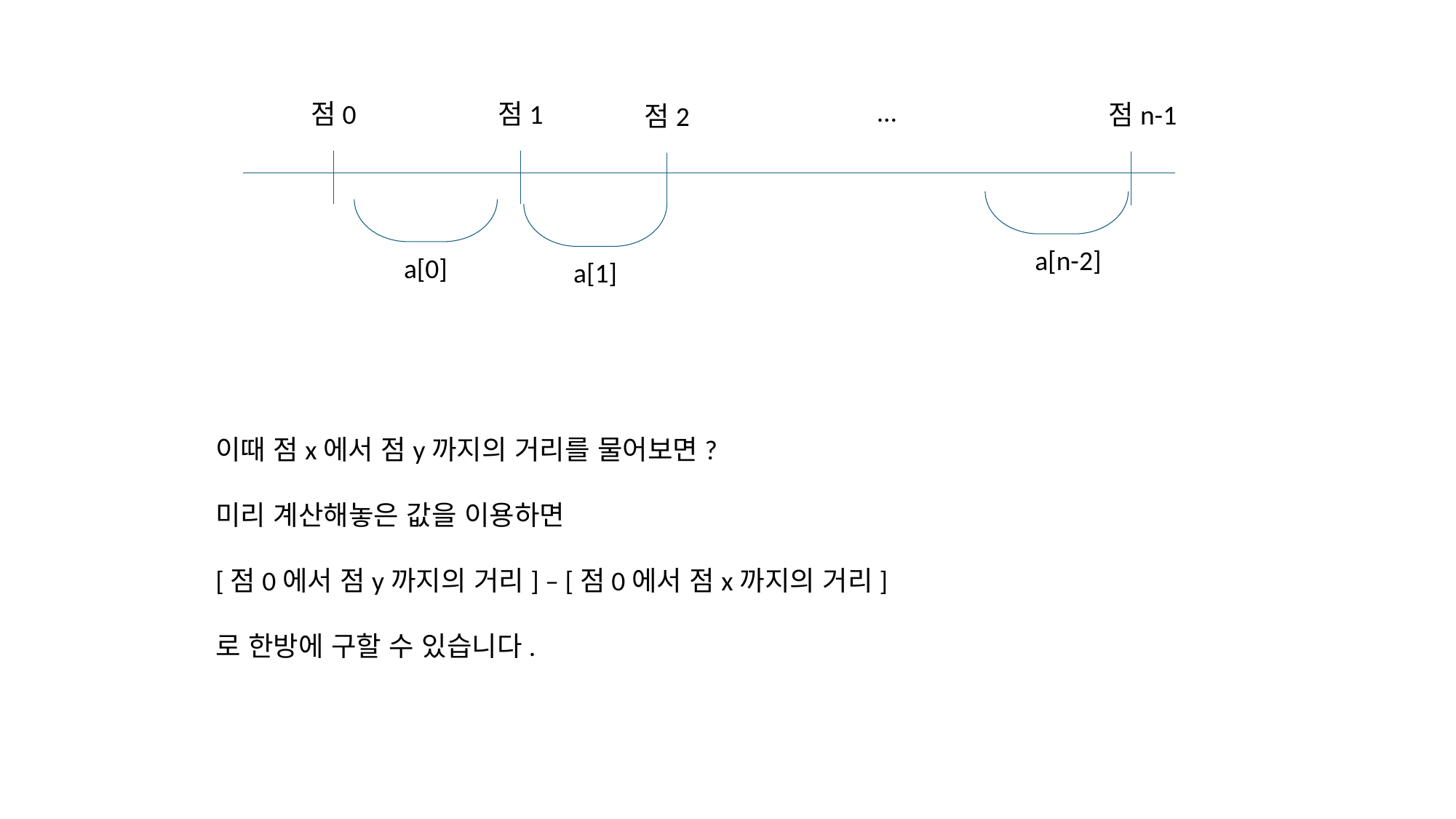

...
점0
점1
점n-1
점2

a[n-2]
a[0]
a[1]
이때 점x에서 점y까지의 거리를 물어보면?

미리 계산해놓은 값을 이용하면

[점0에서 점y까지의 거리] – [점0에서 점x까지의 거리]

로 한방에 구할 수 있습니다.